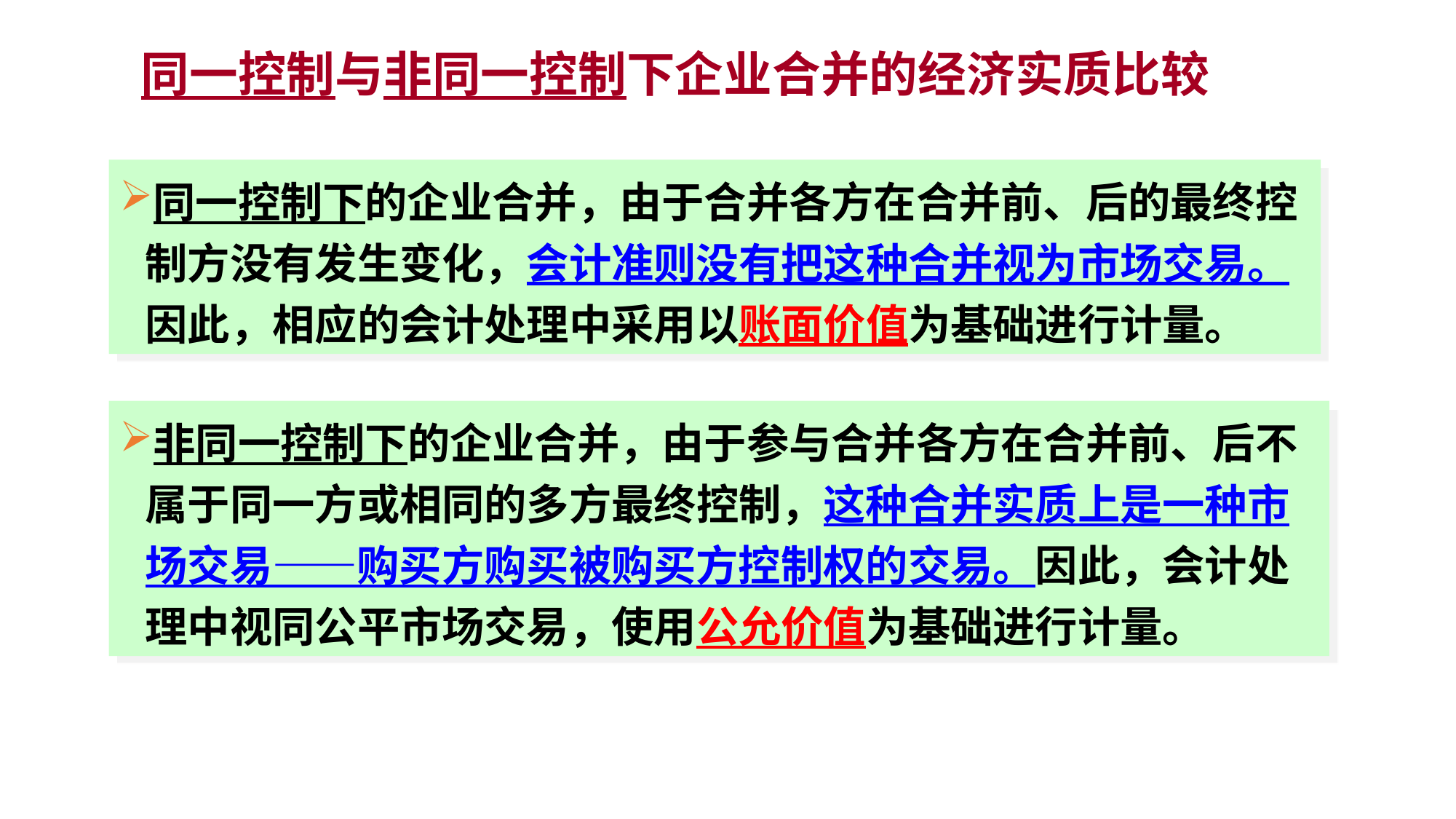

同一控制与非同一控制下企业合并的经济实质比较
同一控制下的企业合并，由于合并各方在合并前、后的最终控制方没有发生变化，会计准则没有把这种合并视为市场交易。因此，相应的会计处理中采用以账面价值为基础进行计量。
非同一控制下的企业合并，由于参与合并各方在合并前、后不属于同一方或相同的多方最终控制，这种合并实质上是一种市场交易——购买方购买被购买方控制权的交易。因此，会计处理中视同公平市场交易，使用公允价值为基础进行计量。